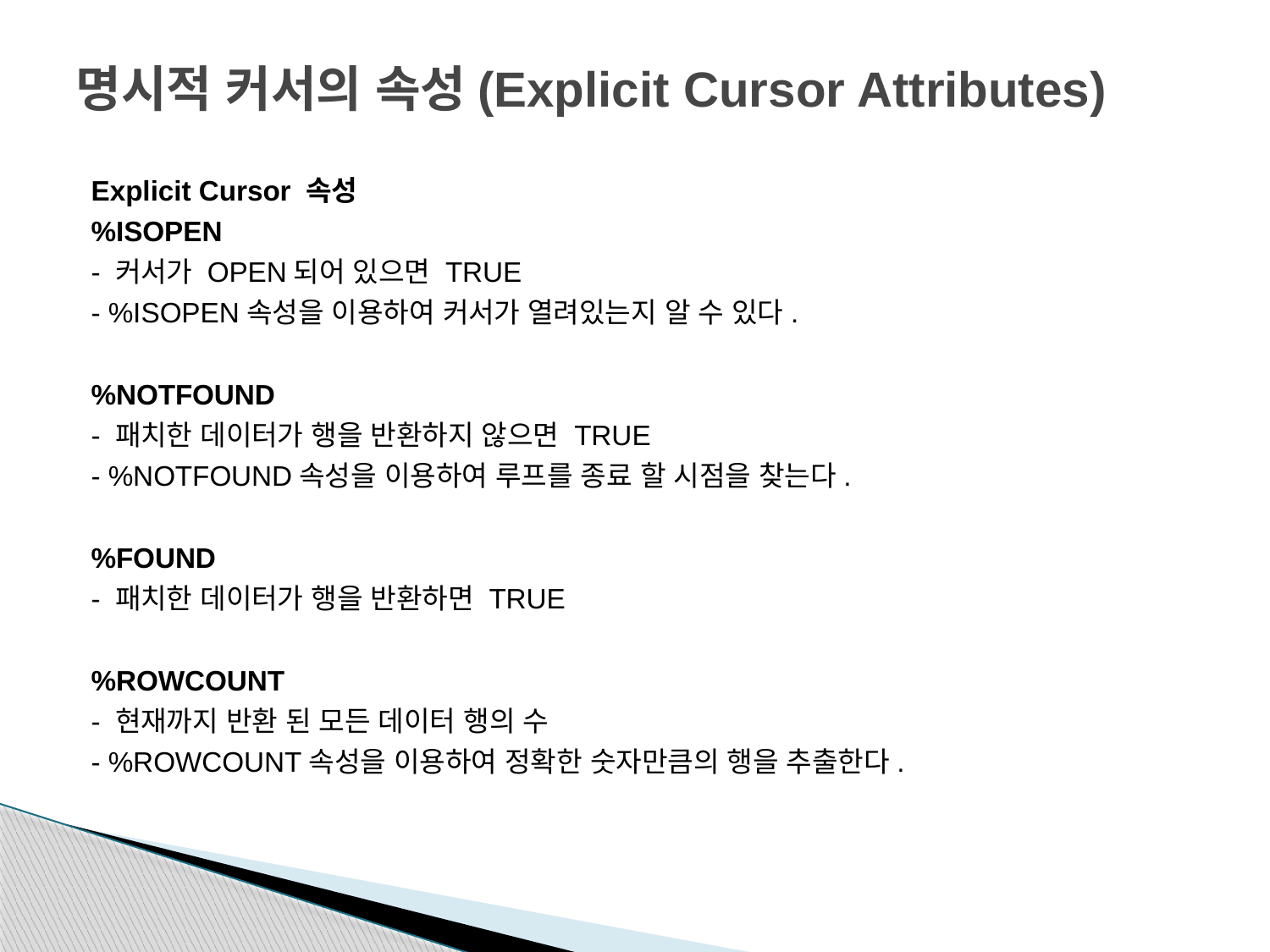

# 명시적 커서의 속성(Explicit Cursor Attributes)
Explicit Cursor 속성
%ISOPEN
- 커서가 OPEN되어 있으면 TRUE
- %ISOPEN속성을 이용하여 커서가 열려있는지 알 수 있다.

%NOTFOUND
- 패치한 데이터가 행을 반환하지 않으면 TRUE
- %NOTFOUND속성을 이용하여 루프를 종료 할 시점을 찾는다.

%FOUND
- 패치한 데이터가 행을 반환하면 TRUE

%ROWCOUNT
- 현재까지 반환 된 모든 데이터 행의 수
- %ROWCOUNT속성을 이용하여 정확한 숫자만큼의 행을 추출한다.